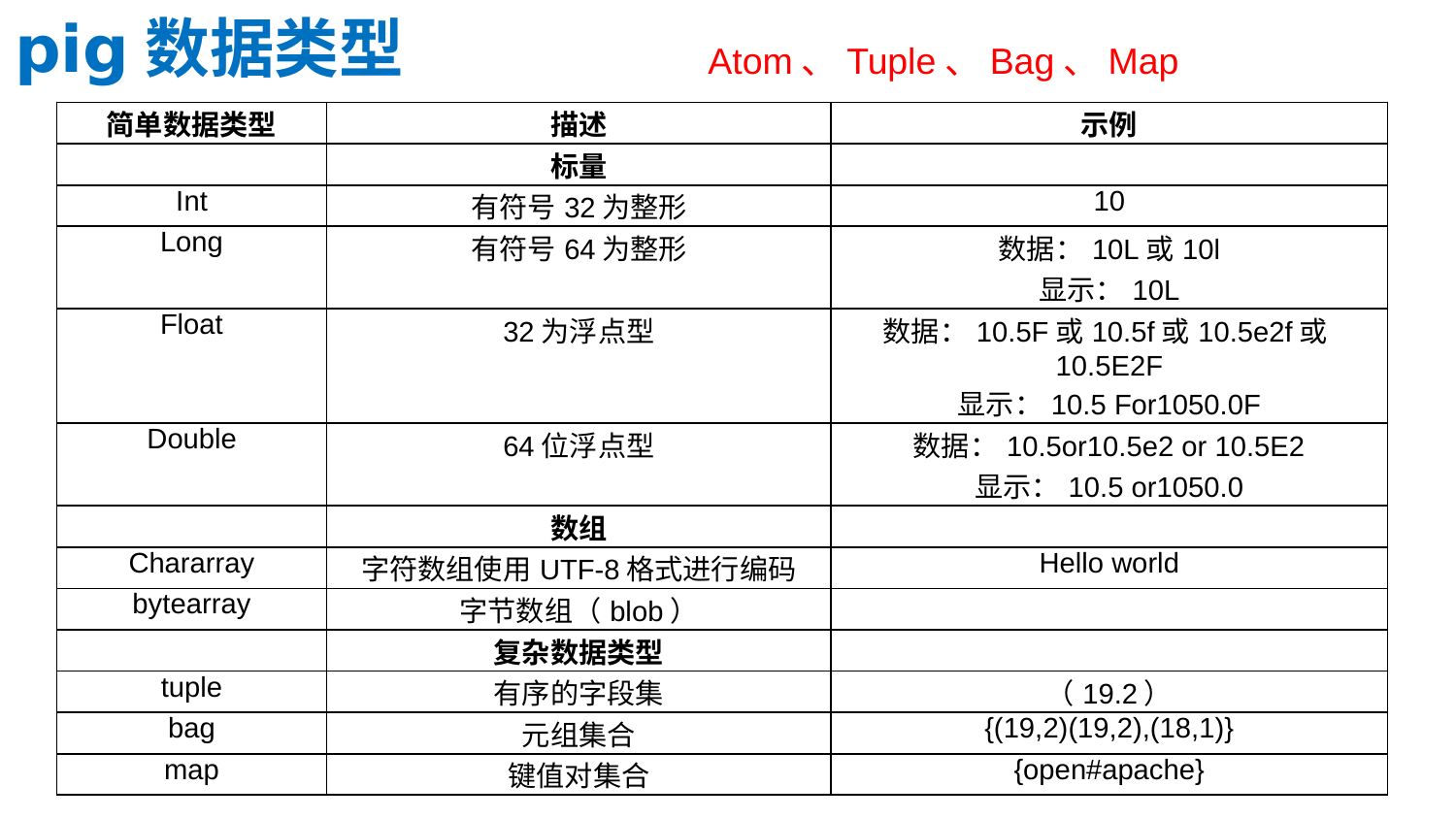

pig数据类型
Atom、Tuple、Bag、Map
| 简单数据类型 | 描述 | 示例 |
| --- | --- | --- |
|  | 标量 |  |
| Int | 有符号32为整形 | 10 |
| Long | 有符号64为整形 | 数据：10L或10l 显示：10L |
| Float | 32为浮点型 | 数据：10.5F或10.5f或10.5e2f或10.5E2F 显示：10.5 For1050.0F |
| Double | 64位浮点型 | 数据：10.5or10.5e2 or 10.5E2 显示：10.5 or1050.0 |
|  | 数组 |  |
| Chararray | 字符数组使用UTF-8格式进行编码 | Hello world |
| bytearray | 字节数组（blob） |  |
|  | 复杂数据类型 |  |
| tuple | 有序的字段集 | （19.2） |
| bag | 元组集合 | {(19,2)(19,2),(18,1)} |
| map | 键值对集合 | {open#apache} |